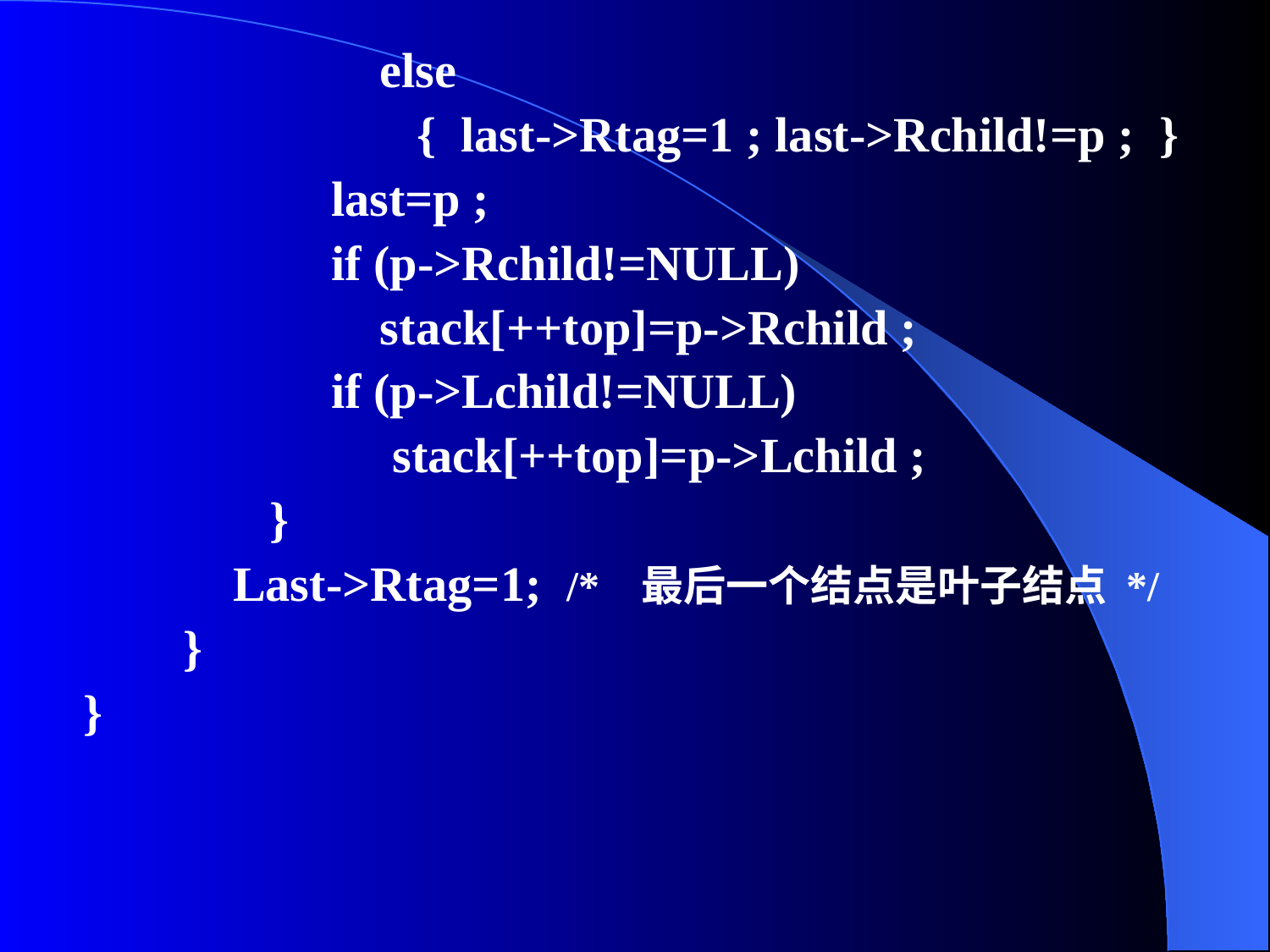

else
               {  last->Rtag=1 ; last->Rchild!=p ;  }
        last=p ;
        if (p->Rchild!=NULL)
            stack[++top]=p->Rchild ;
        if (p->Lchild!=NULL)
             stack[++top]=p->Lchild ;
   }
Last->Rtag=1;  /*   最后一个结点是叶子结点 */
}
}